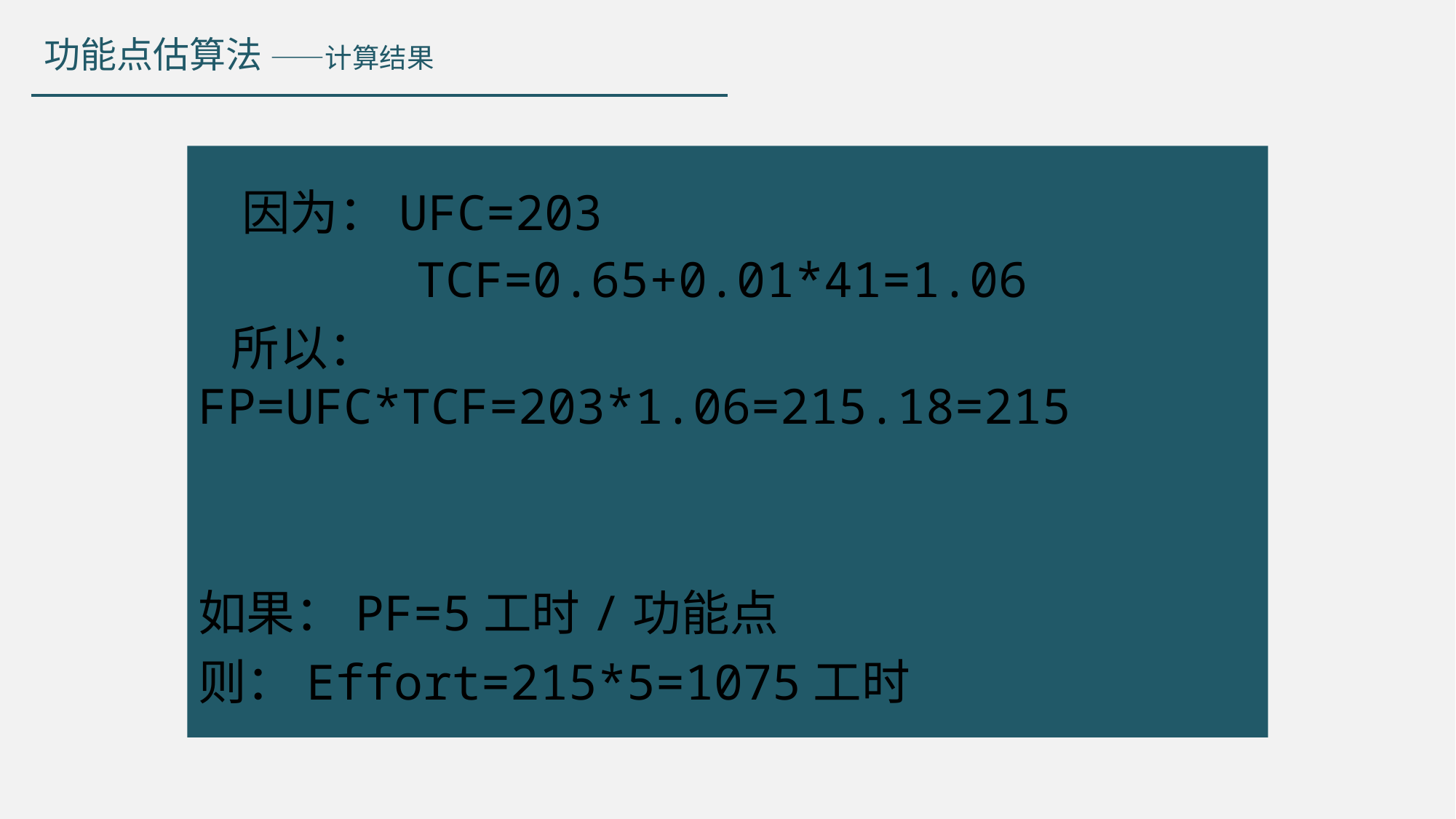

功能点估算法 ——计算结果

因为：UFC=203
      TCF=0.65+0.01*41=1.06
  所以：FP=UFC*TCF=203*1.06=215.18=215

如果：PF=5工时/功能点
则：Effort=215*5=1075工时